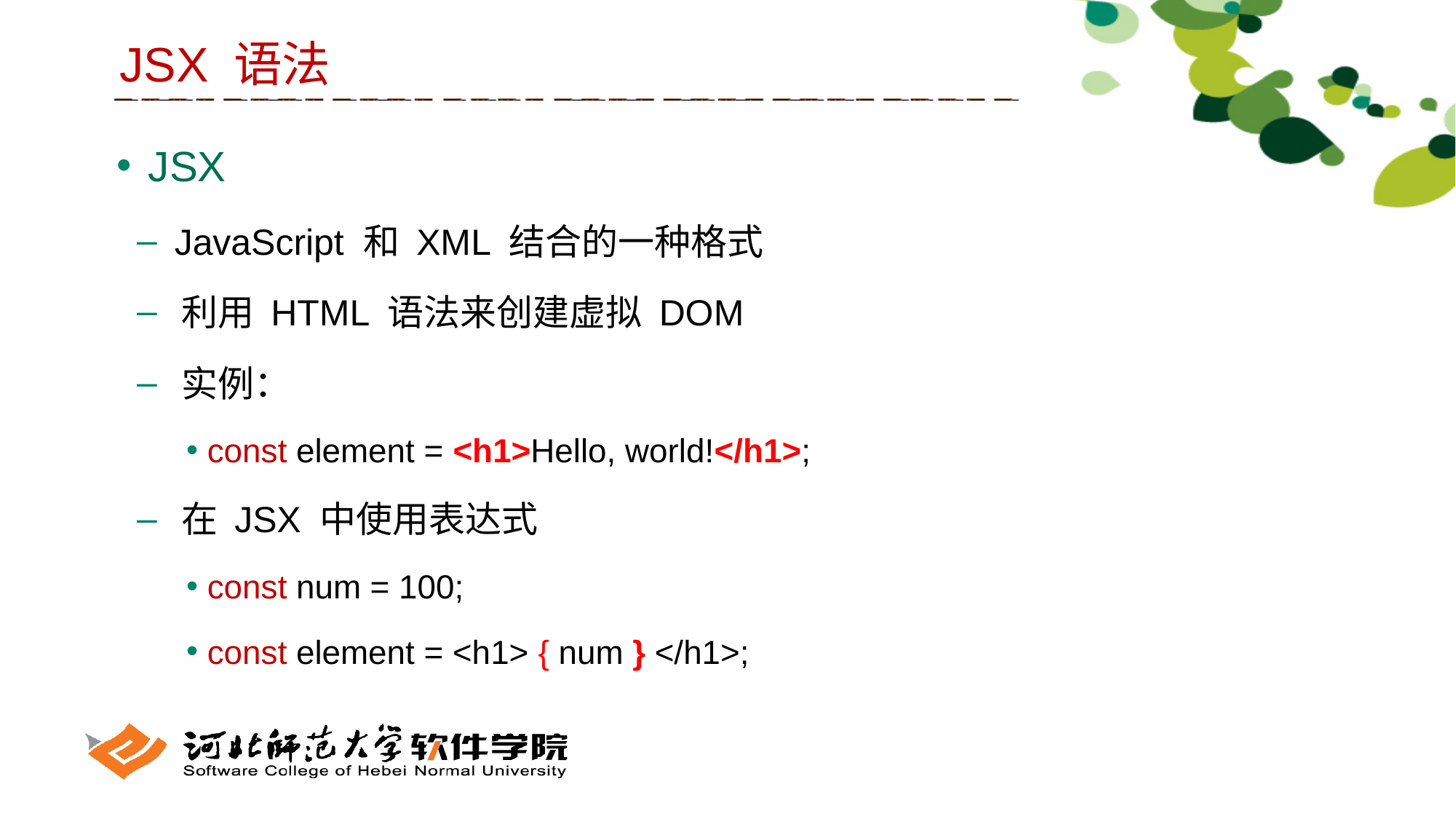

JSX 语法
 JSX
 JavaScript 和 XML 结合的一种格式
 利用 HTML 语法来创建虚拟 DOM
 实例：
 const element = <h1>Hello, world!</h1>;
 在 JSX 中使用表达式
 const num = 100;
 const element = <h1> { num } </h1>;